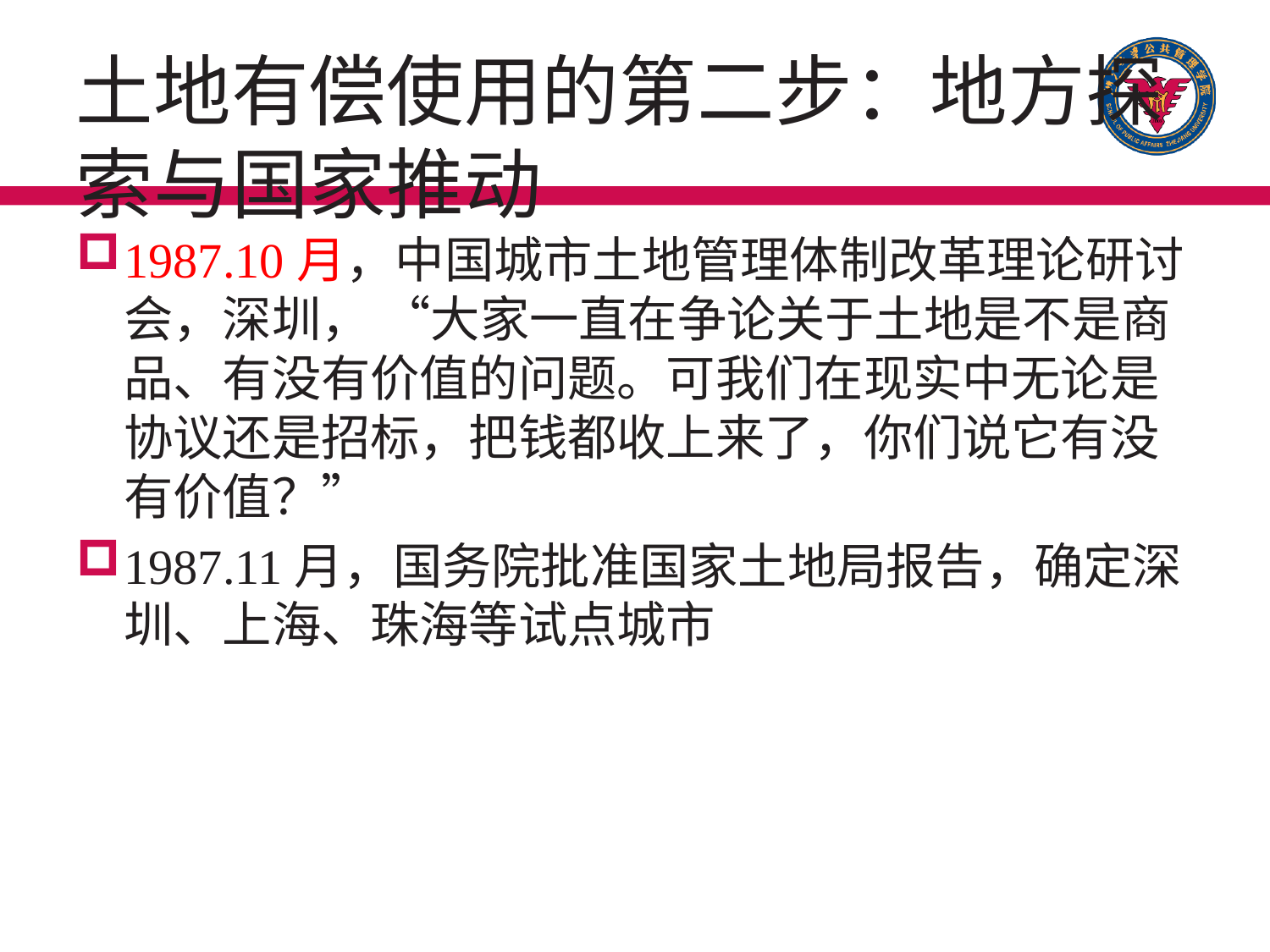

# 土地有偿使用的第二步：地方探索与国家推动
1987.10月，中国城市土地管理体制改革理论研讨会，深圳， “大家一直在争论关于土地是不是商品、有没有价值的问题。可我们在现实中无论是协议还是招标，把钱都收上来了，你们说它有没有价值？”
1987.11月，国务院批准国家土地局报告，确定深圳、上海、珠海等试点城市